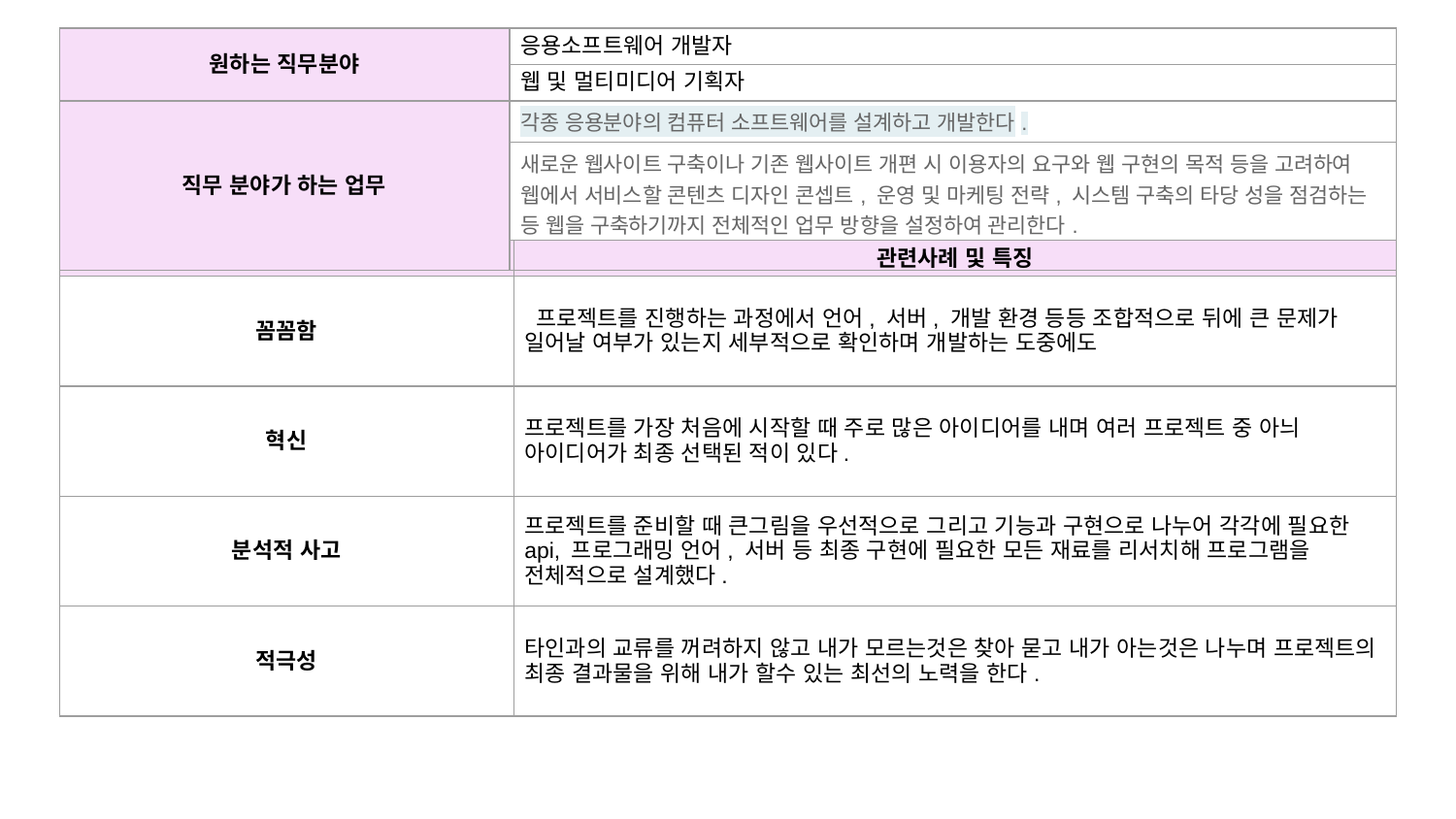

| 원하는 직무분야 | 응용소프트웨어 개발자 |
| --- | --- |
|  | 웹 및 멀티미디어 기획자 |
| 직무 분야가 하는 업무 | 각종 응용분야의 컴퓨터 소프트웨어를 설계하고 개발한다. |
|  | 새로운 웹사이트 구축이나 기존 웹사이트 개편 시 이용자의 요구와 웹 구현의 목적 등을 고려하여 웹에서 서비스할 콘텐츠 디자인 콘셉트, 운영 및 마케팅 전략, 시스템 구축의 타당 성을 점검하는 등 웹을 구축하기까지 전체적인 업무 방향을 설정하여 관리한다. |
| 나의 강점 직무역량 | 관련사례 및 특징 |
| --- | --- |
| 꼼꼼함 | 프로젝트를 진행하는 과정에서 언어, 서버, 개발 환경 등등 조합적으로 뒤에 큰 문제가 일어날 여부가 있는지 세부적으로 확인하며 개발하는 도중에도 |
| 혁신 | 프로젝트를 가장 처음에 시작할 때 주로 많은 아이디어를 내며 여러 프로젝트 중 아늬 아이디어가 최종 선택된 적이 있다. |
| 분석적 사고 | 프로젝트를 준비할 때 큰그림을 우선적으로 그리고 기능과 구현으로 나누어 각각에 필요한 api, 프로그래밍 언어, 서버 등 최종 구현에 필요한 모든 재료를 리서치해 프로그램을 전체적으로 설계했다. |
| 적극성 | 타인과의 교류를 꺼려하지 않고 내가 모르는것은 찾아 묻고 내가 아는것은 나누며 프로젝트의 최종 결과물을 위해 내가 할수 있는 최선의 노력을 한다. |